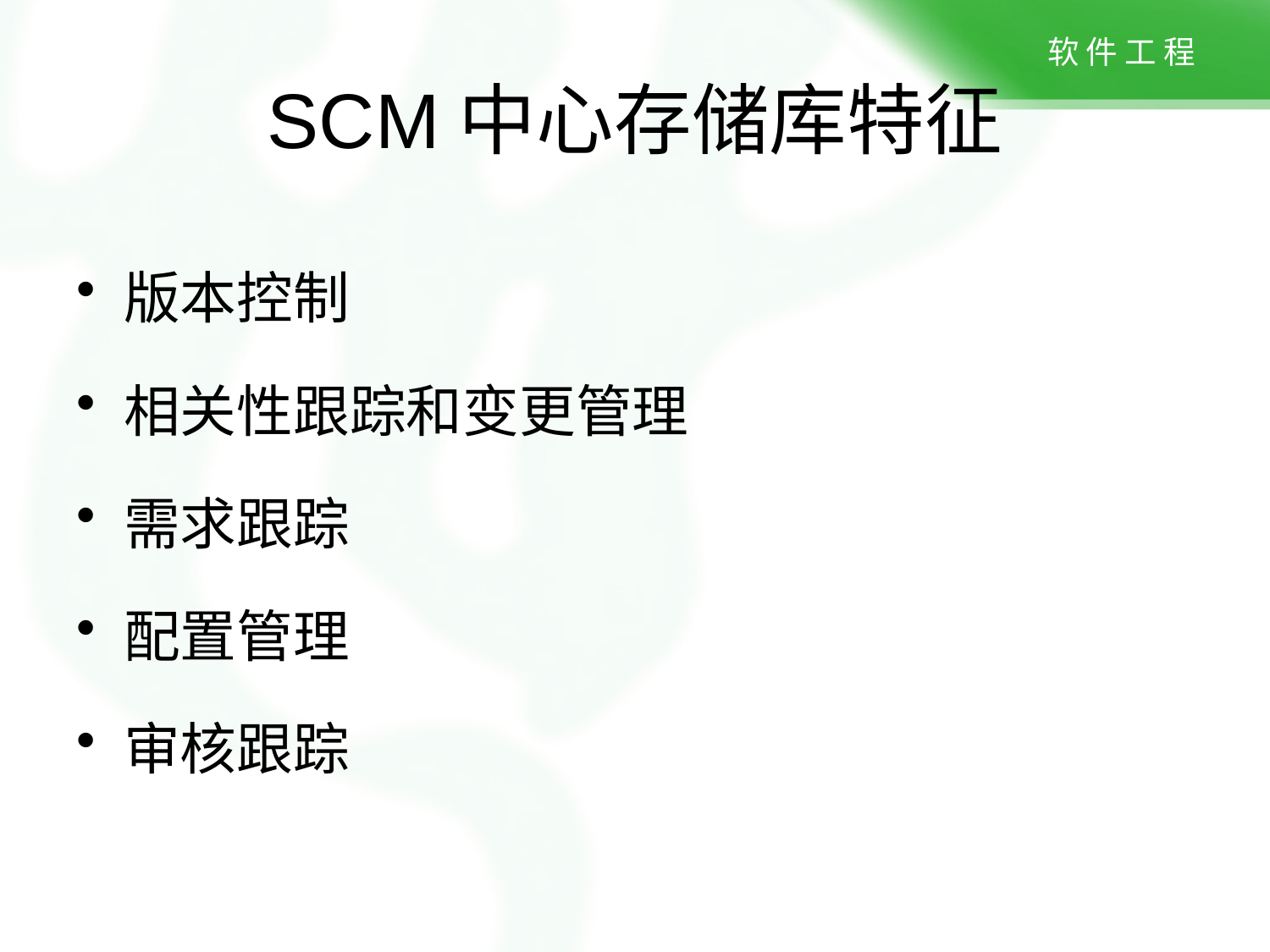

# SCM中心存储库特征
版本控制
相关性跟踪和变更管理
需求跟踪
配置管理
审核跟踪